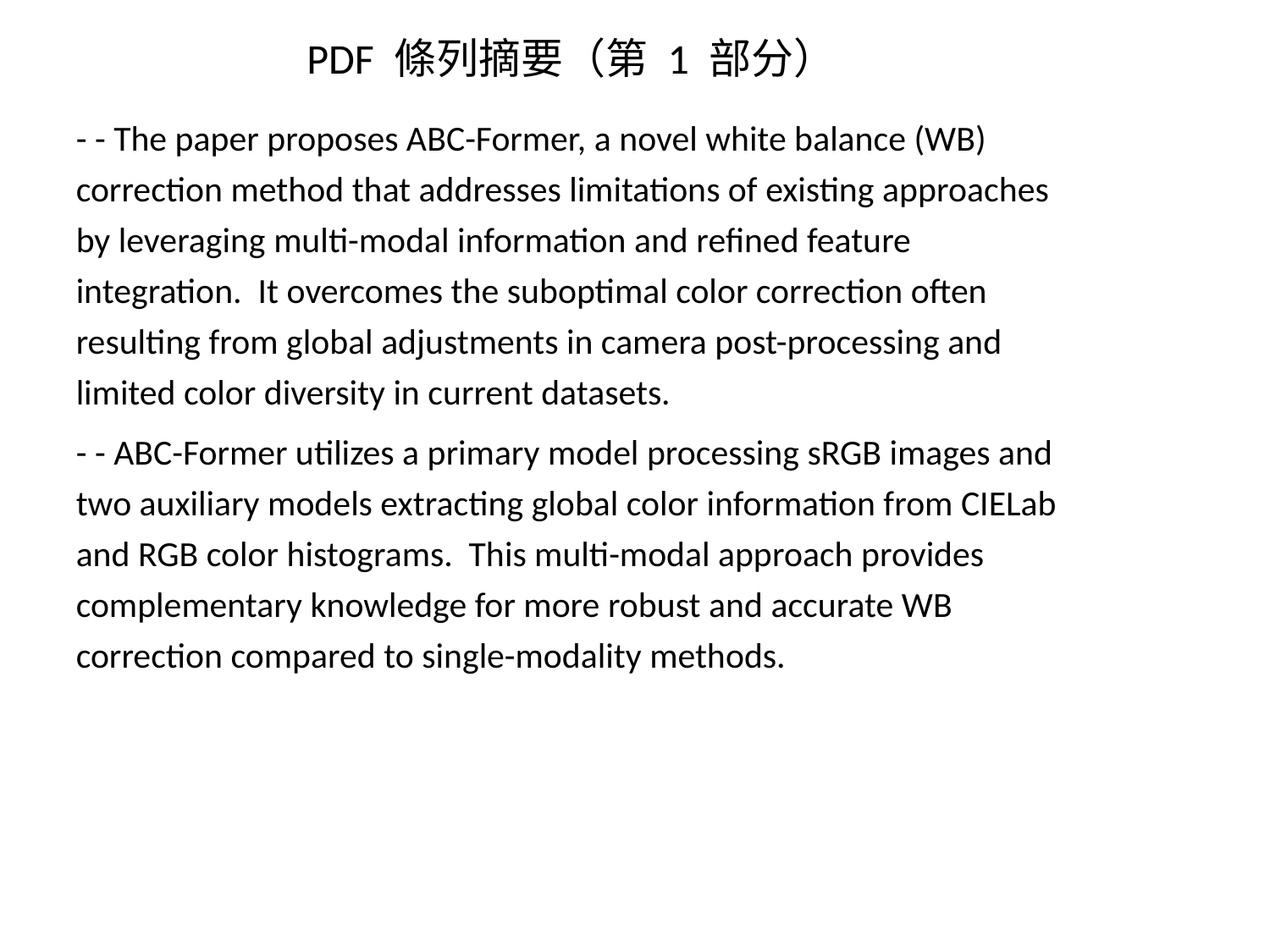

PDF 條列摘要（第 1 部分）

- - The paper proposes ABC-Former, a novel white balance (WB) correction method that addresses limitations of existing approaches by leveraging multi-modal information and refined feature integration.  It overcomes the suboptimal color correction often resulting from global adjustments in camera post-processing and limited color diversity in current datasets.
- - ABC-Former utilizes a primary model processing sRGB images and two auxiliary models extracting global color information from CIELab and RGB color histograms.  This multi-modal approach provides complementary knowledge for more robust and accurate WB correction compared to single-modality methods.